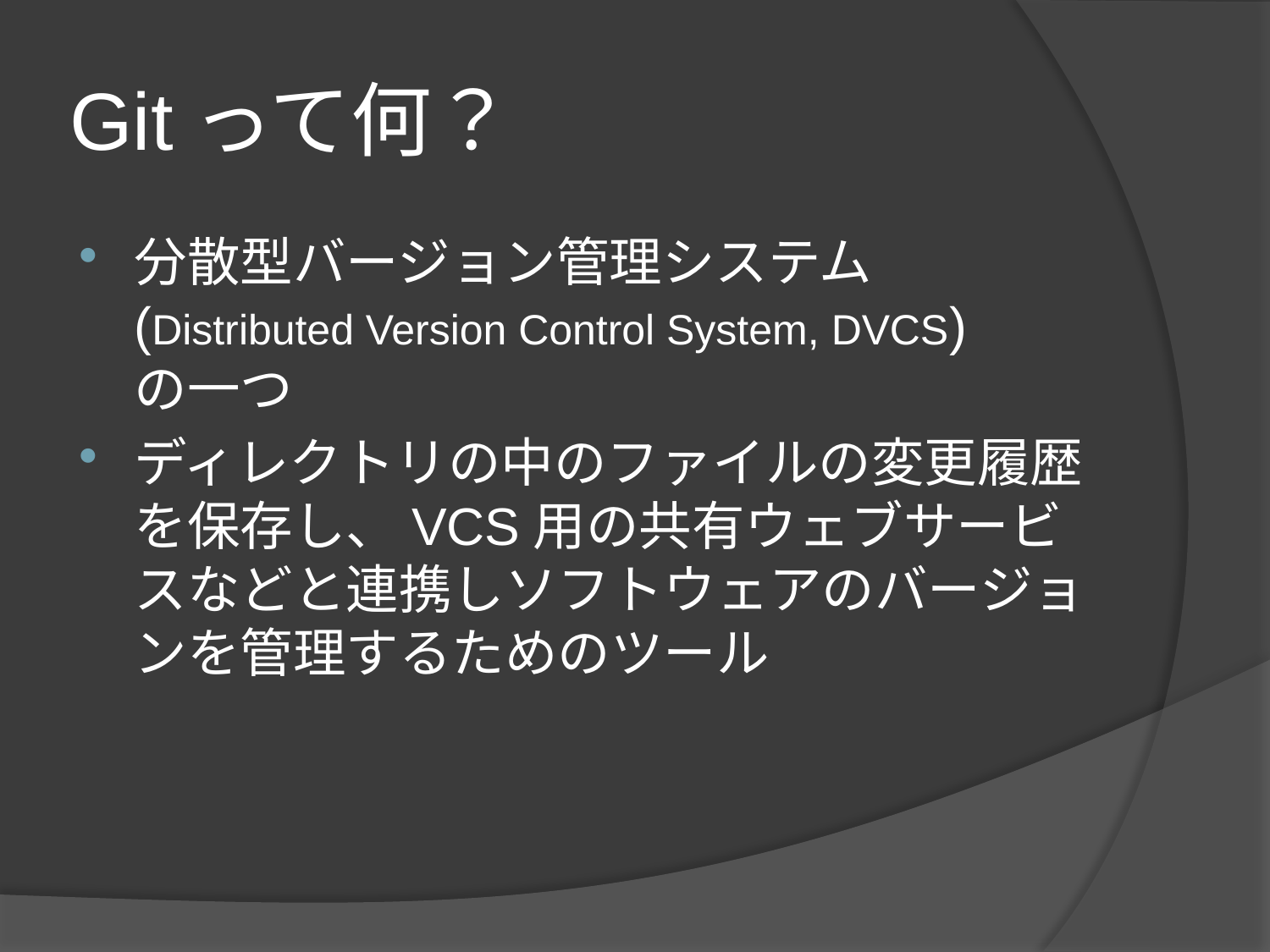

# Gitって何？
分散型バージョン管理システム(Distributed Version Control System, DVCS)
の一つ
ディレクトリの中のファイルの変更履歴を保存し、VCS用の共有ウェブサービスなどと連携しソフトウェアのバージョンを管理するためのツール